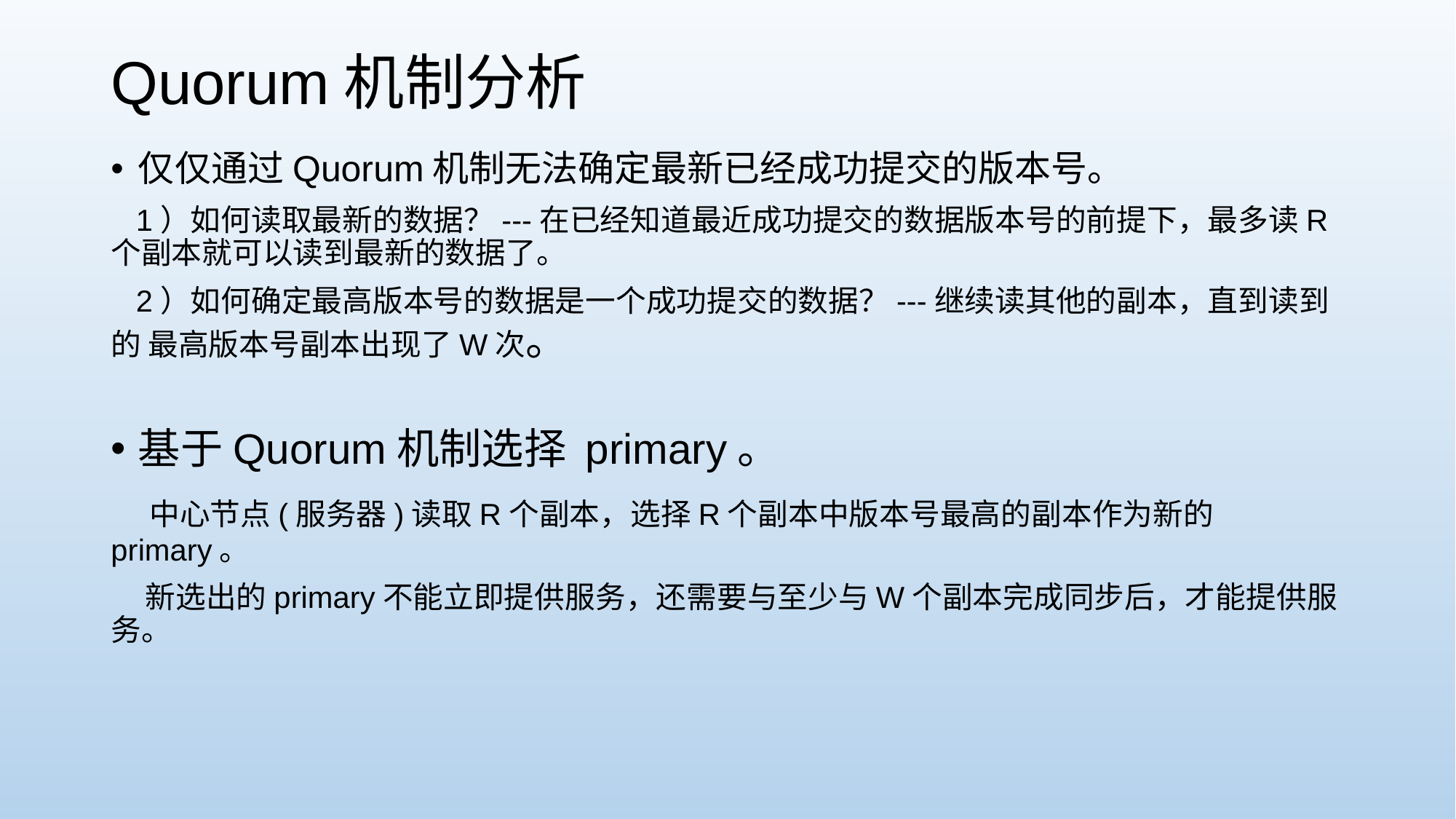

# Quorum机制分析
仅仅通过Quorum机制无法确定最新已经成功提交的版本号。
   1）如何读取最新的数据？---在已经知道最近成功提交的数据版本号的前提下，最多读R个副本就可以读到最新的数据了。
   2）如何确定最高版本号的数据是一个成功提交的数据？---继续读其他的副本，直到读到的 最高版本号副本出现了W次。

基于Quorum机制选择 primary。
   中心节点(服务器)读取R个副本，选择R个副本中版本号最高的副本作为新的primary。
    新选出的primary不能立即提供服务，还需要与至少与W个副本完成同步后，才能提供服务。